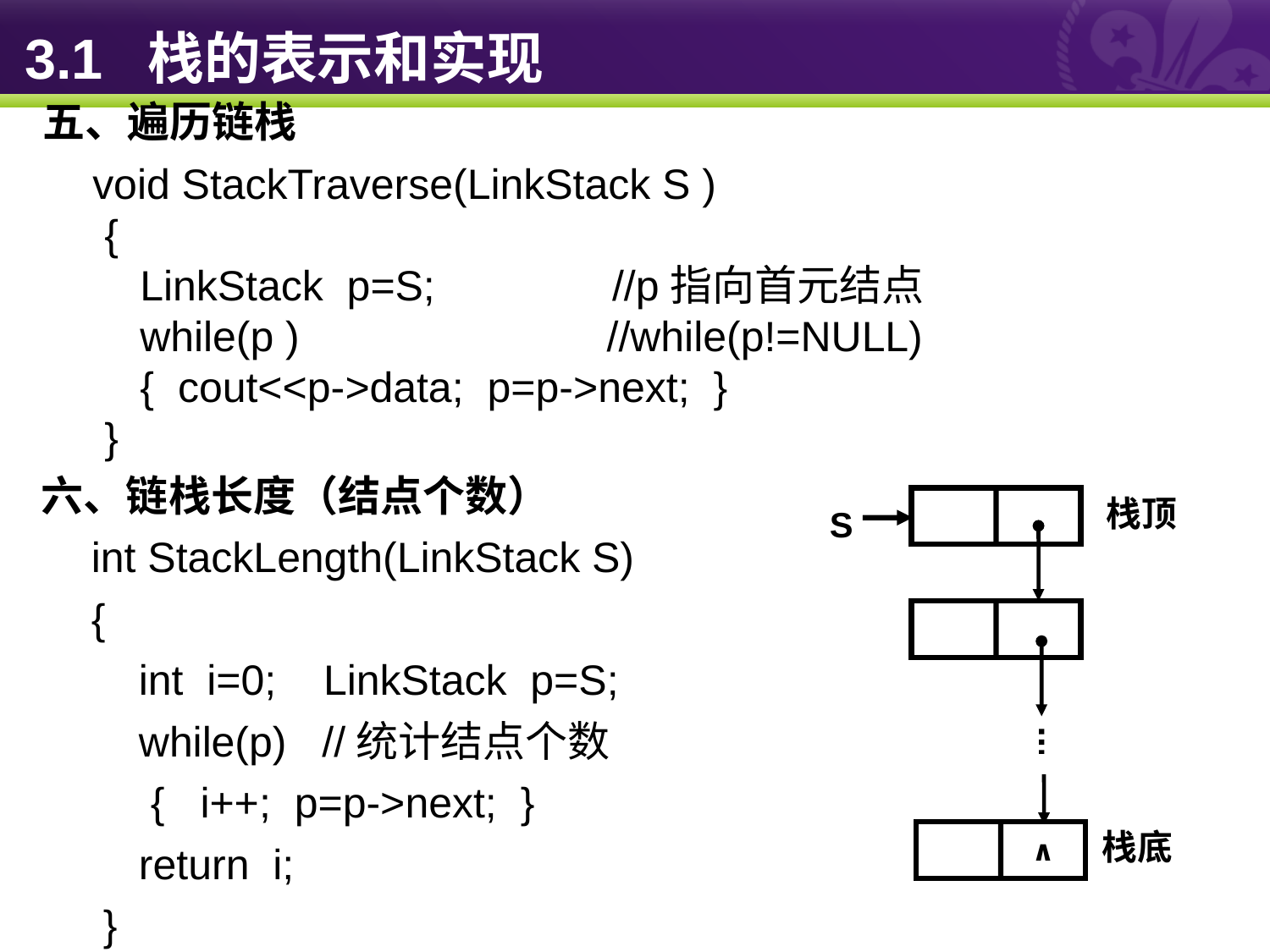

# 3.1  栈的表示和实现
五、遍历链栈
void StackTraverse(LinkStack S )
 {
    LinkStack  p=S;               //p指向首元结点
    while(p )                          //while(p!=NULL)
    {  cout<<p->data;  p=p->next;  }
 }
六、链栈长度（结点个数）
int StackLength(LinkStack S)
{
    int  i=0;    LinkStack  p=S;
    while(p)   //统计结点个数
     {   i++;  p=p->next;  }
    return  i;
 }
 栈顶

S

栈底

∧